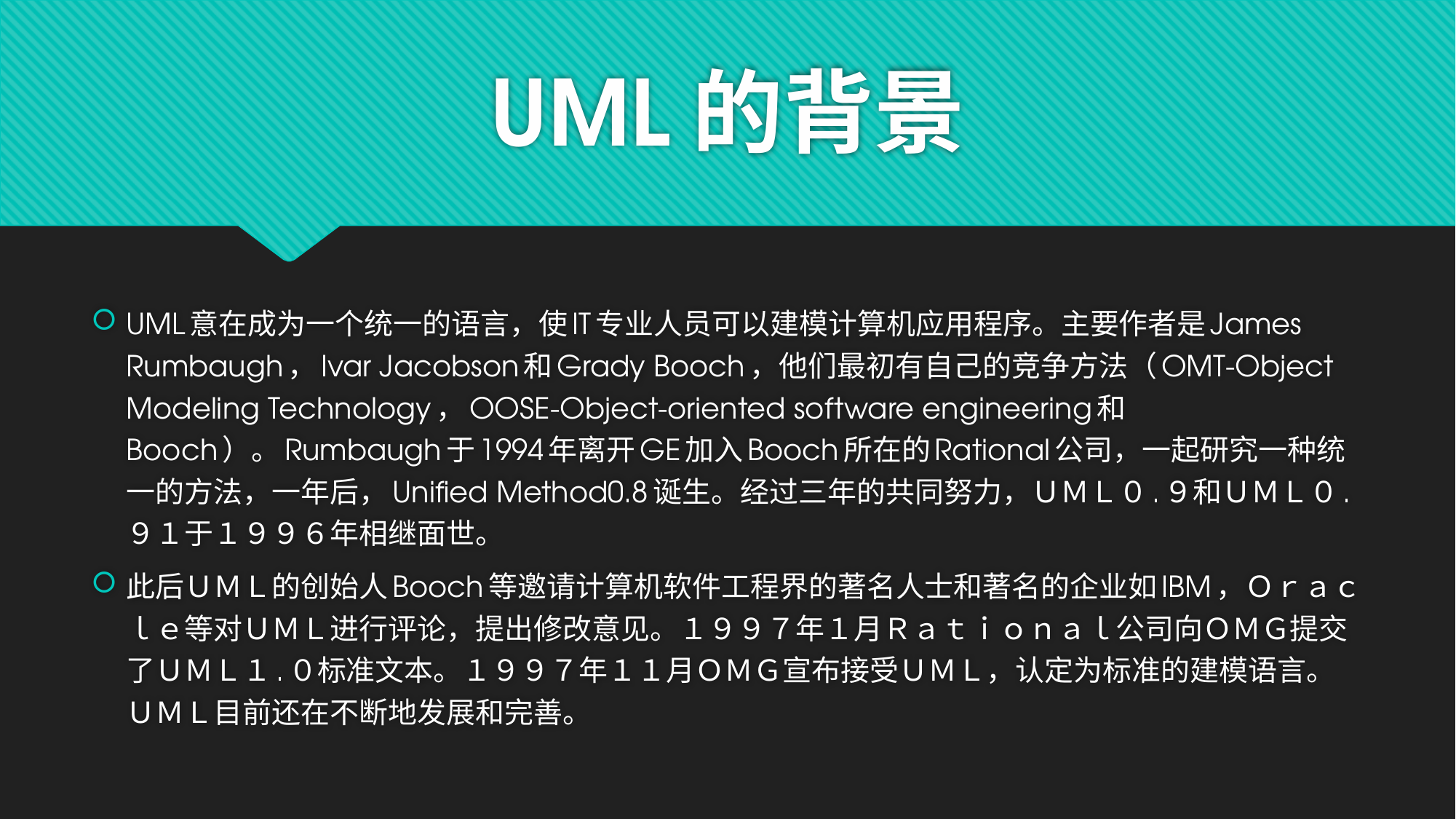

# UML的背景

UML意在成为一个统一的语言，使IT专业人员可以建模计算机应用程序。主要作者是James Rumbaugh，Ivar Jacobson和Grady Booch，他们最初有自己的竞争方法（OMT-Object Modeling Technology，OOSE-Object-oriented software engineering和Booch）。Rumbaugh于1994年离开GE加入Booch所在的Rational公司，一起研究一种统一的方法，一年后，Unified Method0.8诞生。经过三年的共同努力，ＵＭＬ０.９和ＵＭＬ０.９１于１９９６年相继面世。
此后ＵＭＬ的创始人Booch等邀请计算机软件工程界的著名人士和著名的企业如IBM，Ｏｒａｃｌｅ等对ＵＭＬ进行评论，提出修改意见。１９９７年１月Ｒａｔｉｏｎａｌ公司向ＯＭＧ提交了ＵＭＬ１.０标准文本。１９９７年１１月ＯＭＧ宣布接受ＵＭＬ，认定为标准的建模语言。ＵＭＬ目前还在不断地发展和完善。